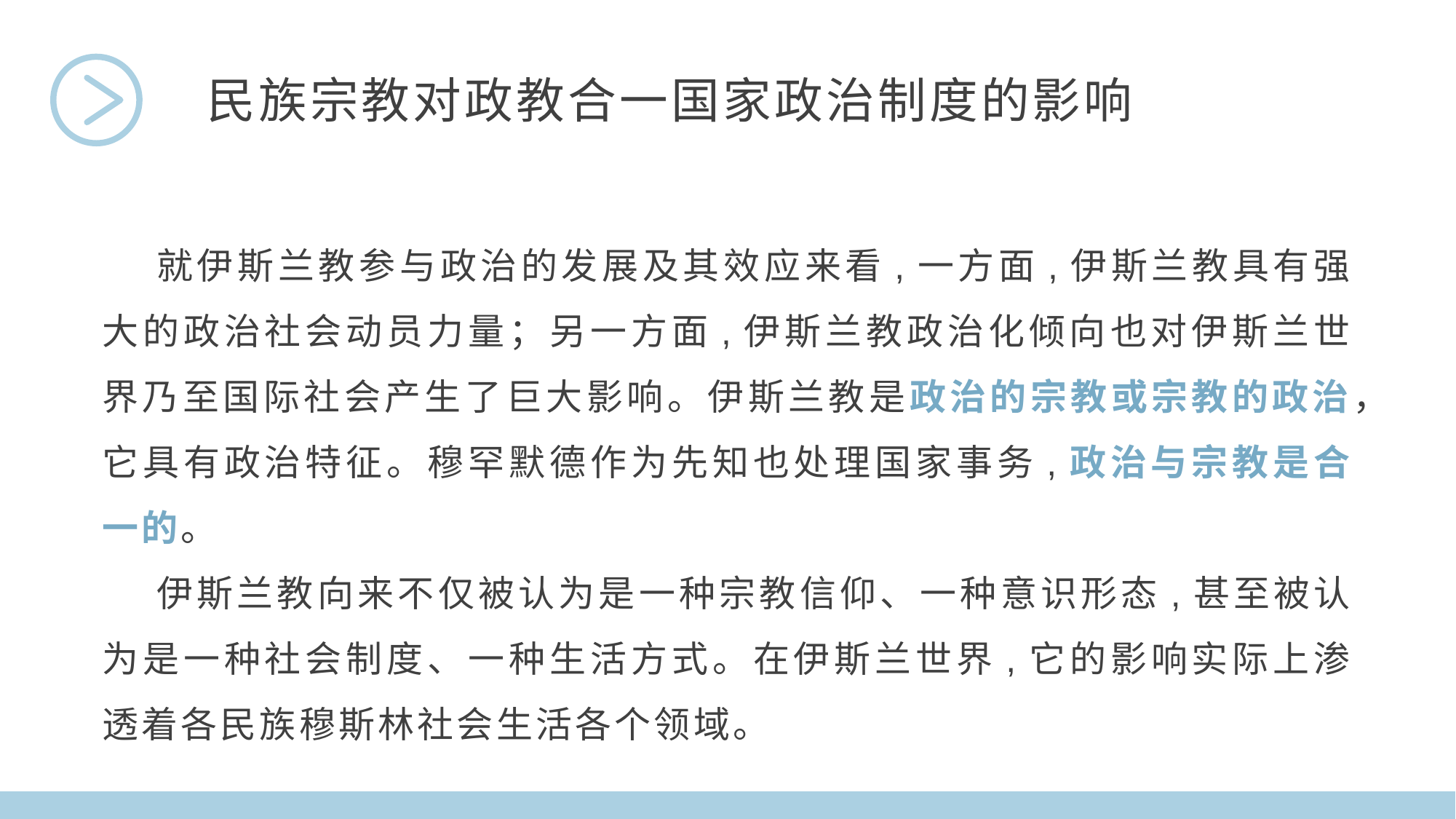

民族宗教对政教合一国家政治制度的影响
就伊斯兰教参与政治的发展及其效应来看,一方面,伊斯兰教具有强大的政治社会动员力量；另一方面,伊斯兰教政治化倾向也对伊斯兰世界乃至国际社会产生了巨大影响。伊斯兰教是政治的宗教或宗教的政治，它具有政治特征。穆罕默德作为先知也处理国家事务,政治与宗教是合一的。
伊斯兰教向来不仅被认为是一种宗教信仰、一种意识形态,甚至被认为是一种社会制度、一种生活方式。在伊斯兰世界,它的影响实际上渗透着各民族穆斯林社会生活各个领域。